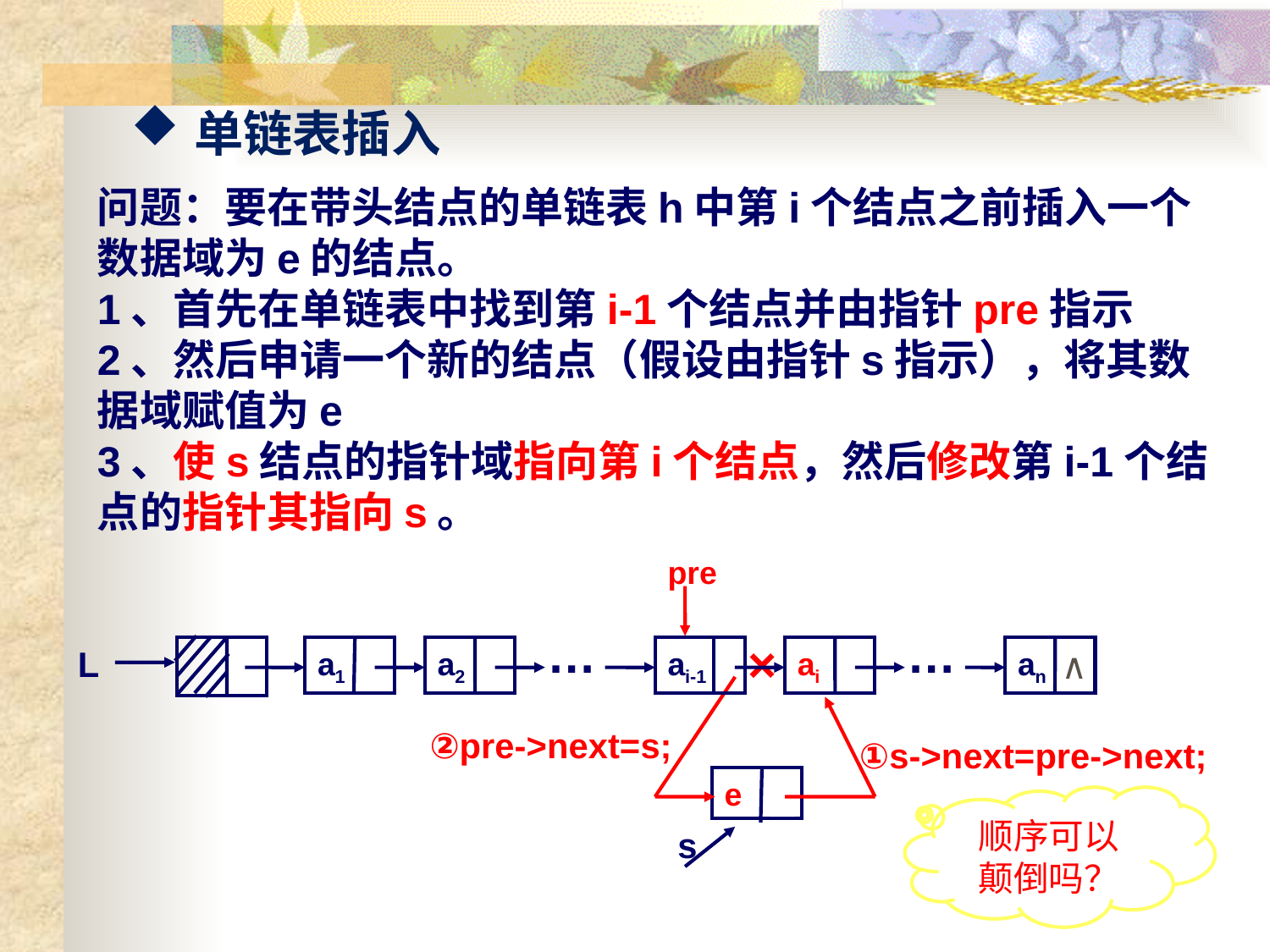

单链表插入
问题：要在带头结点的单链表h中第i个结点之前插入一个
数据域为e的结点。
1、首先在单链表中找到第i-1个结点并由指针pre指示
2、然后申请一个新的结点（假设由指针s指示），将其数据域赋值为e
3、使s结点的指针域指向第i个结点，然后修改第i-1个结点的指针其指向s。
pre

…
…

L

a1

a2

ai-1
ai

an
∧

×

②pre->next=s;
①s->next=pre->next;
∧
e

s

顺序可以
颠倒吗？